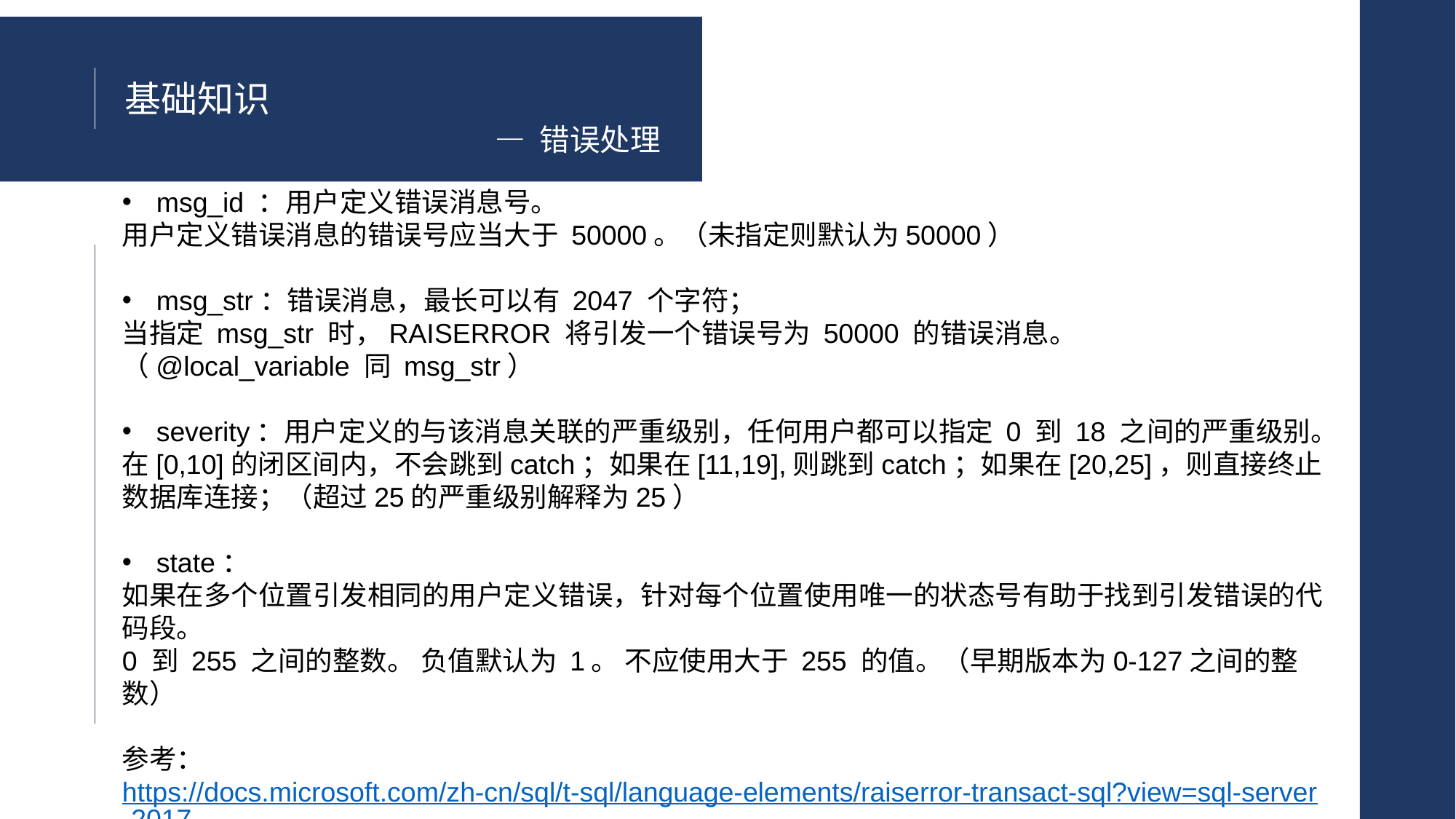

基础知识
— 错误处理

msg_id ：用户定义错误消息号。
用户定义错误消息的错误号应当大于 50000。（未指定则默认为50000）

msg_str：错误消息，最长可以有 2047 个字符；
当指定 msg_str 时，RAISERROR 将引发一个错误号为 50000 的错误消息。
（@local_variable 同 msg_str）

severity：用户定义的与该消息关联的严重级别，任何用户都可以指定 0 到 18 之间的严重级别。
在[0,10]的闭区间内，不会跳到catch；如果在[11,19],则跳到catch；如果在[20,25]，则直接终止数据库连接；（超过25的严重级别解释为25）

state：
如果在多个位置引发相同的用户定义错误，针对每个位置使用唯一的状态号有助于找到引发错误的代码段。
0 到 255 之间的整数。 负值默认为 1。 不应使用大于 255 的值。（早期版本为0-127之间的整数）

参考：https://docs.microsoft.com/zh-cn/sql/t-sql/language-elements/raiserror-transact-sql?view=sql-server-2017